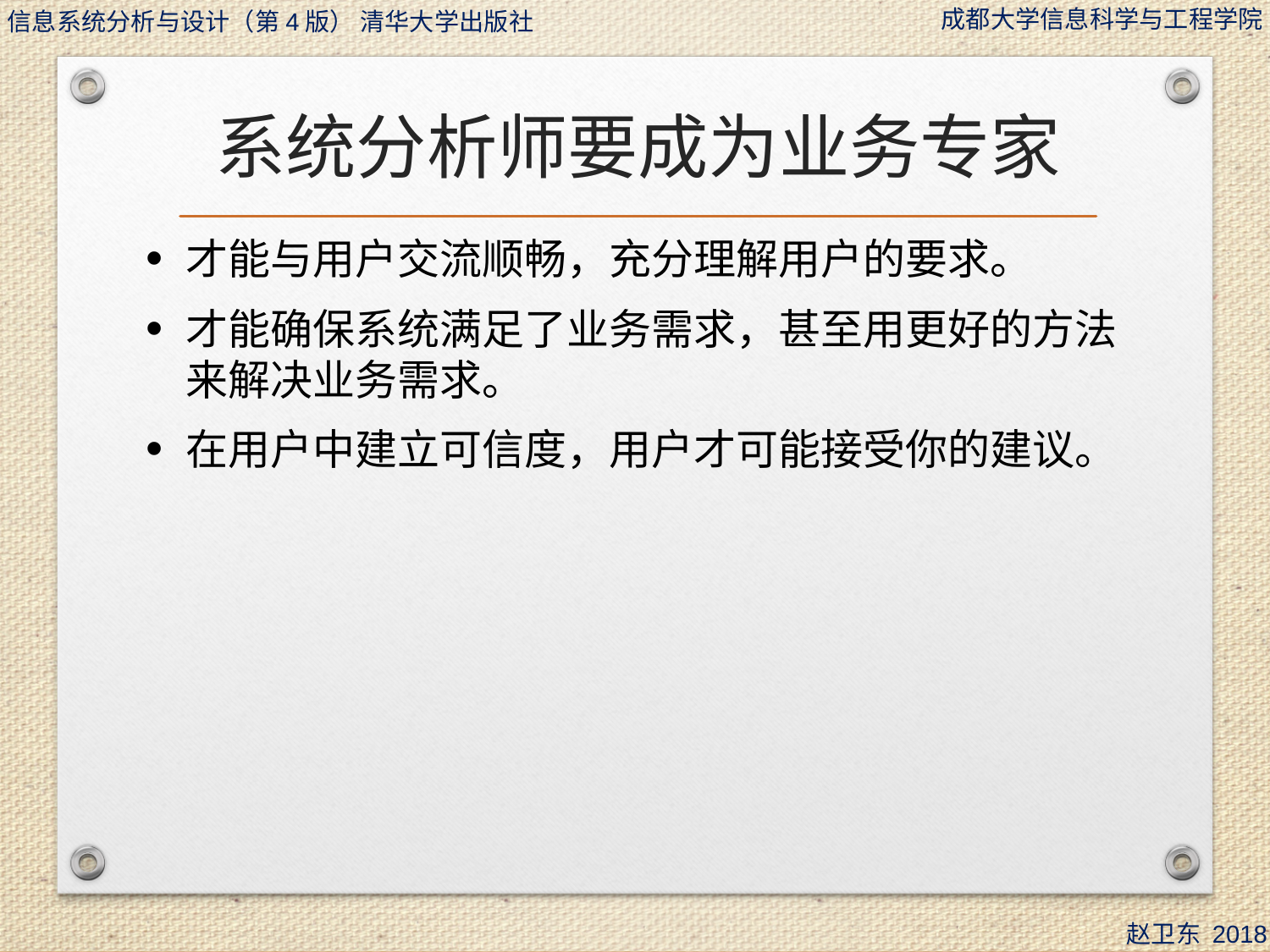

# 系统分析师要成为业务专家
才能与用户交流顺畅，充分理解用户的要求。
才能确保系统满足了业务需求，甚至用更好的方法来解决业务需求。
在用户中建立可信度，用户才可能接受你的建议。